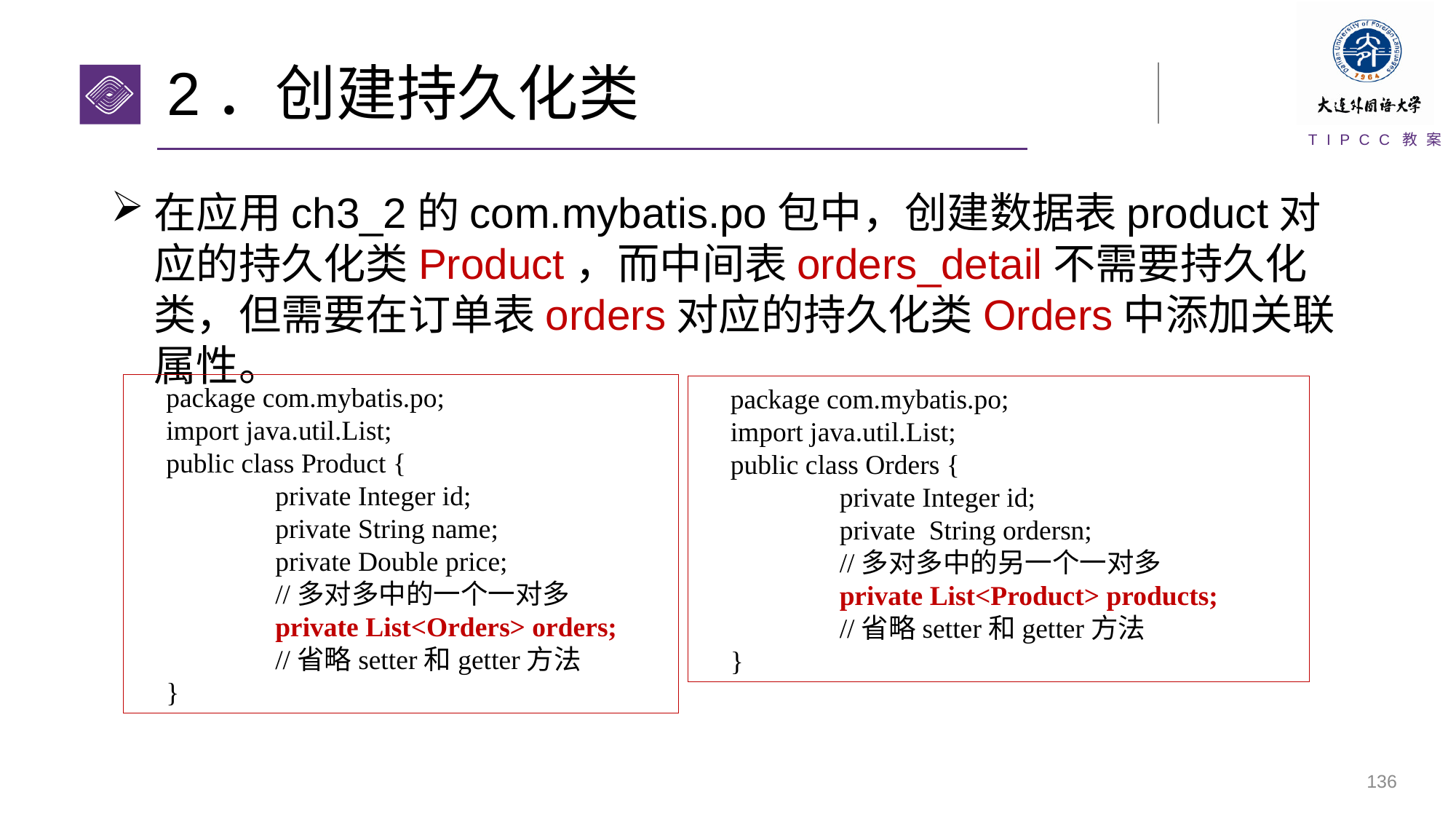

# 2．创建持久化类
在应用ch3_2的com.mybatis.po包中，创建数据表product对应的持久化类Product，而中间表orders_detail不需要持久化类，但需要在订单表orders对应的持久化类Orders中添加关联属性。
package com.mybatis.po;
import java.util.List;
public class Product {
	private Integer id;
	private String name;
	private Double price;
	//多对多中的一个一对多
	private List<Orders> orders;
	//省略setter和getter方法
}
package com.mybatis.po;
import java.util.List;
public class Orders {
	private Integer id;
	private  String ordersn;
	//多对多中的另一个一对多
	private List<Product> products;
	//省略setter和getter方法
}
136